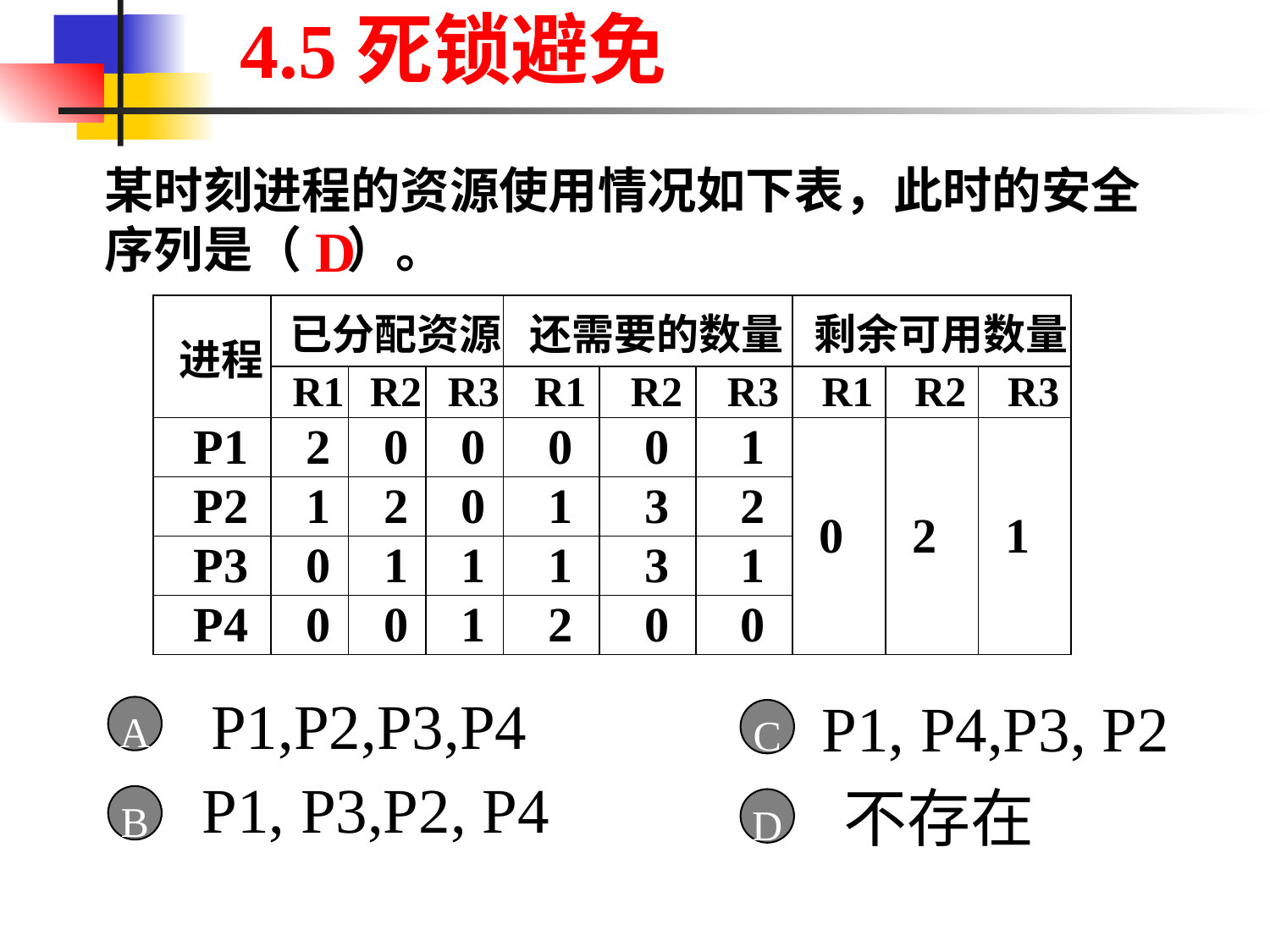

4.5死锁避免
某时刻进程的资源使用情况如下表，此时的安全序列是（    ）。
D
| 进程 | 已分配资源 |  |  | 还需要的数量 |  |  | 剩余可用数量 |  |  |
| --- | --- | --- | --- | --- | --- | --- | --- | --- | --- |
|  | R1 | R2 | R3 | R1 | R2 | R3 | R1 | R2 | R3 |
| P1 | 2 | 0 | 0 | 0 | 0 | 1 | 0 | 2 | 1 |
| P2 | 1 | 2 | 0 | 1 | 3 | 2 |  |  |  |
| P3 | 0 | 1 | 1 | 1 | 3 | 1 |  |  |  |
| P4 | 0 | 0 | 1 | 2 | 0 | 0 |  |  |  |
P1,P2,P3,P4
P1, P4,P3, P2
A
C
P1, P3,P2, P4
不存在
B
D